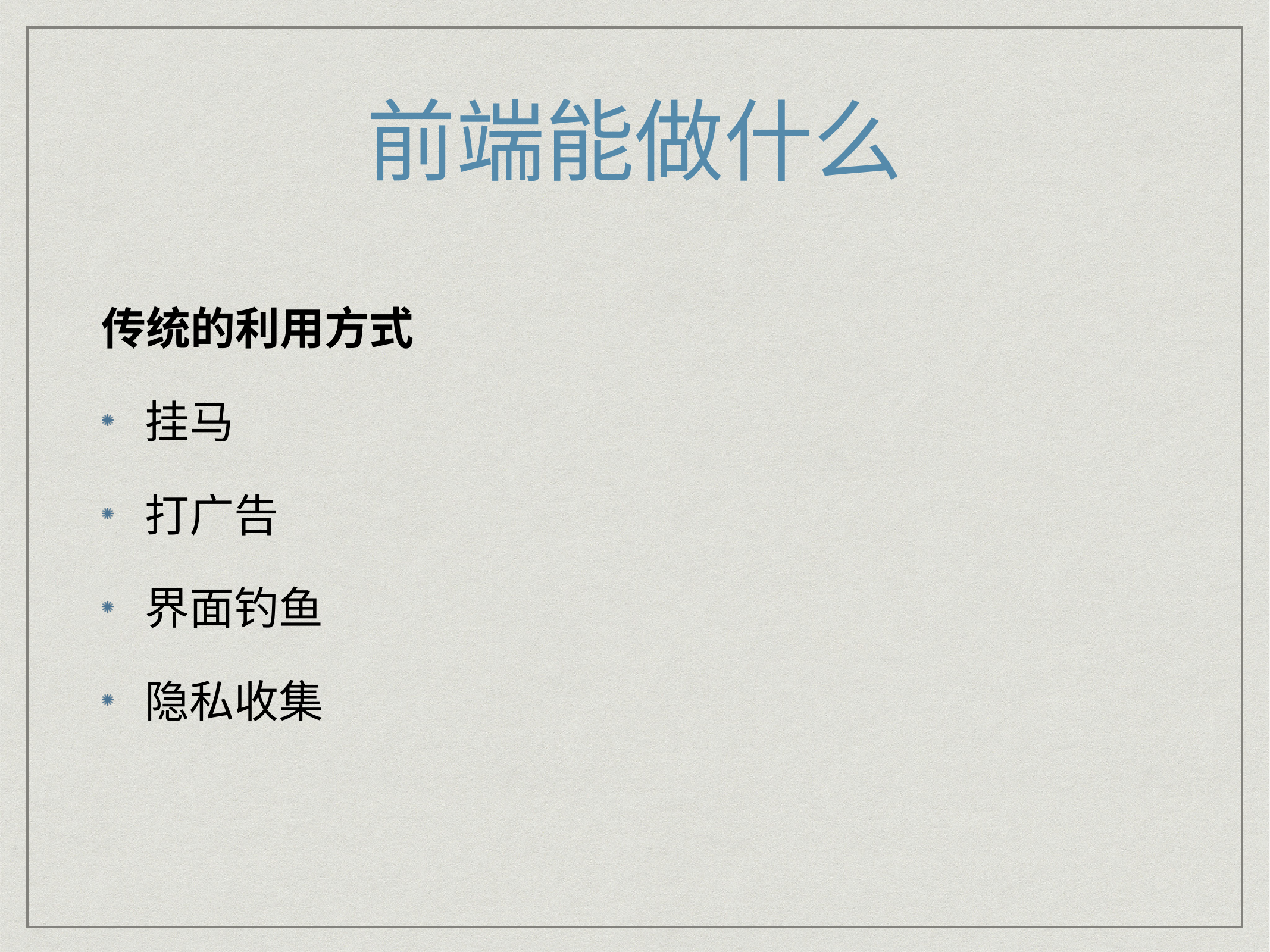

# 前端能做什么
传统的利用方式
挂马
打广告
界面钓鱼
隐私收集